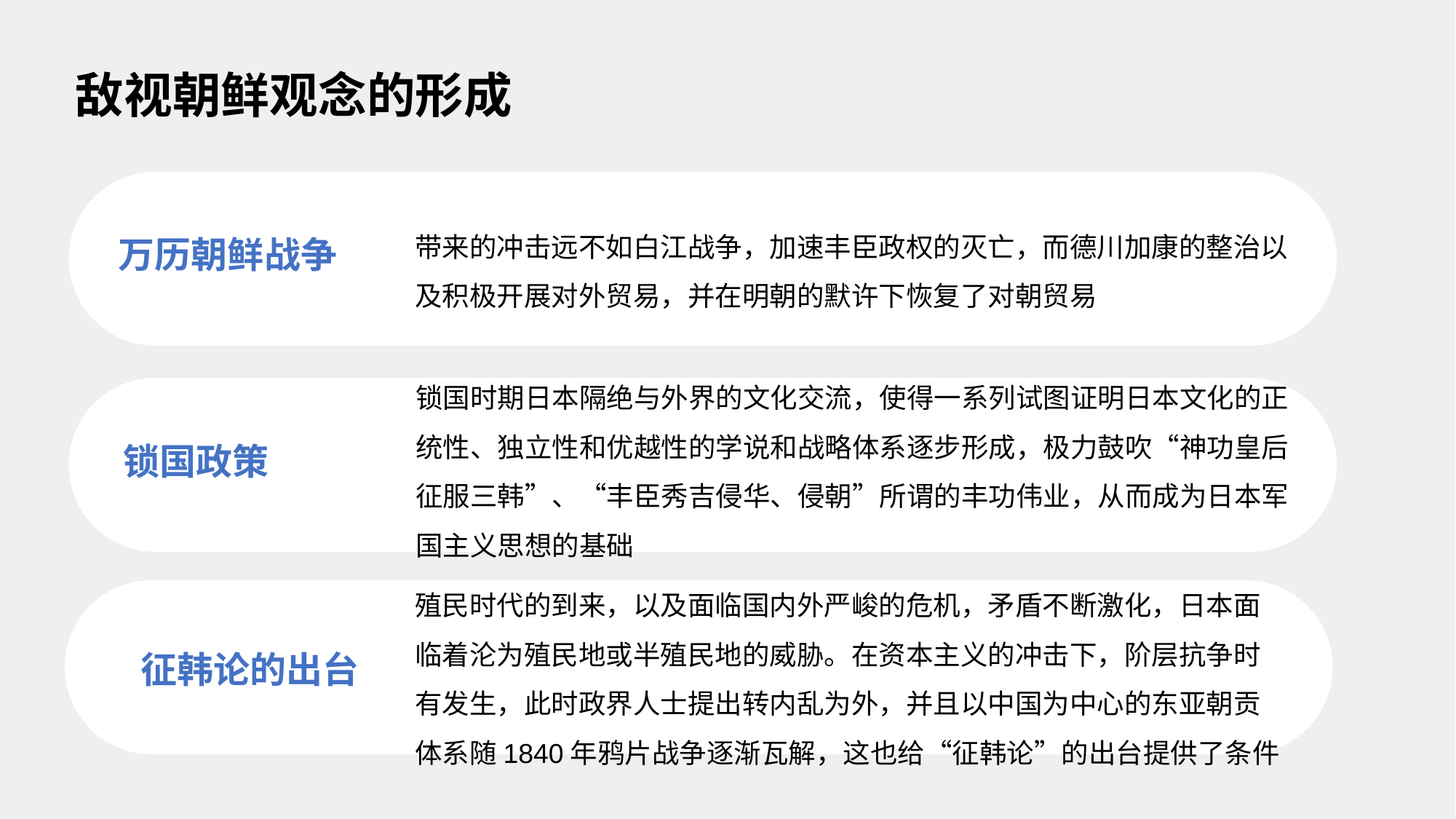

敌视朝鲜观念的形成

带来的冲击远不如白江战争，加速丰臣政权的灭亡，而德川加康的整治以及积极开展对外贸易，并在明朝的默许下恢复了对朝贸易
 万历朝鲜战争

        锁国政策
殖民时代的到来，以及面临国内外严峻的危机，矛盾不断激化，日本面临着沦为殖民地或半殖民地的威胁。在资本主义的冲击下，阶层抗争时有发生，此时政界人士提出转内乱为外，并且以中国为中心的东亚朝贡体系随1840年鸦片战争逐渐瓦解，这也给“征韩论”的出台提供了条件
  征韩论的出台

锁国时期日本隔绝与外界的文化交流，使得一系列试图证明日本文化的正统性、独立性和优越性的学说和战略体系逐步形成，极力鼓吹“神功皇后征服三韩”、“丰臣秀吉侵华、侵朝”所谓的丰功伟业，从而成为日本军国主义思想的基础